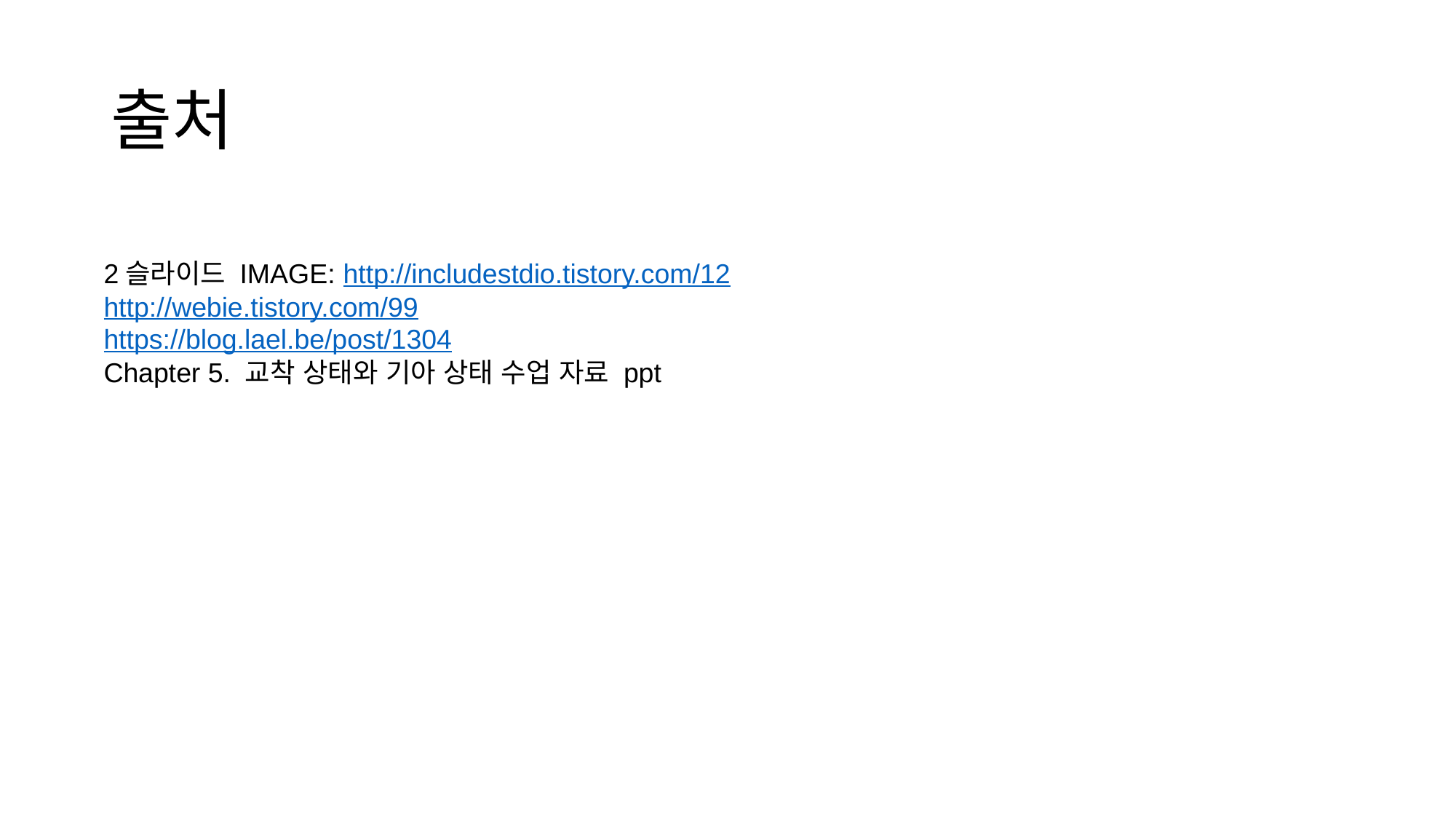

# 출처
2슬라이드 IMAGE: http://includestdio.tistory.com/12
http://webie.tistory.com/99
https://blog.lael.be/post/1304
Chapter 5. 교착 상태와 기아 상태 수업 자료 ppt